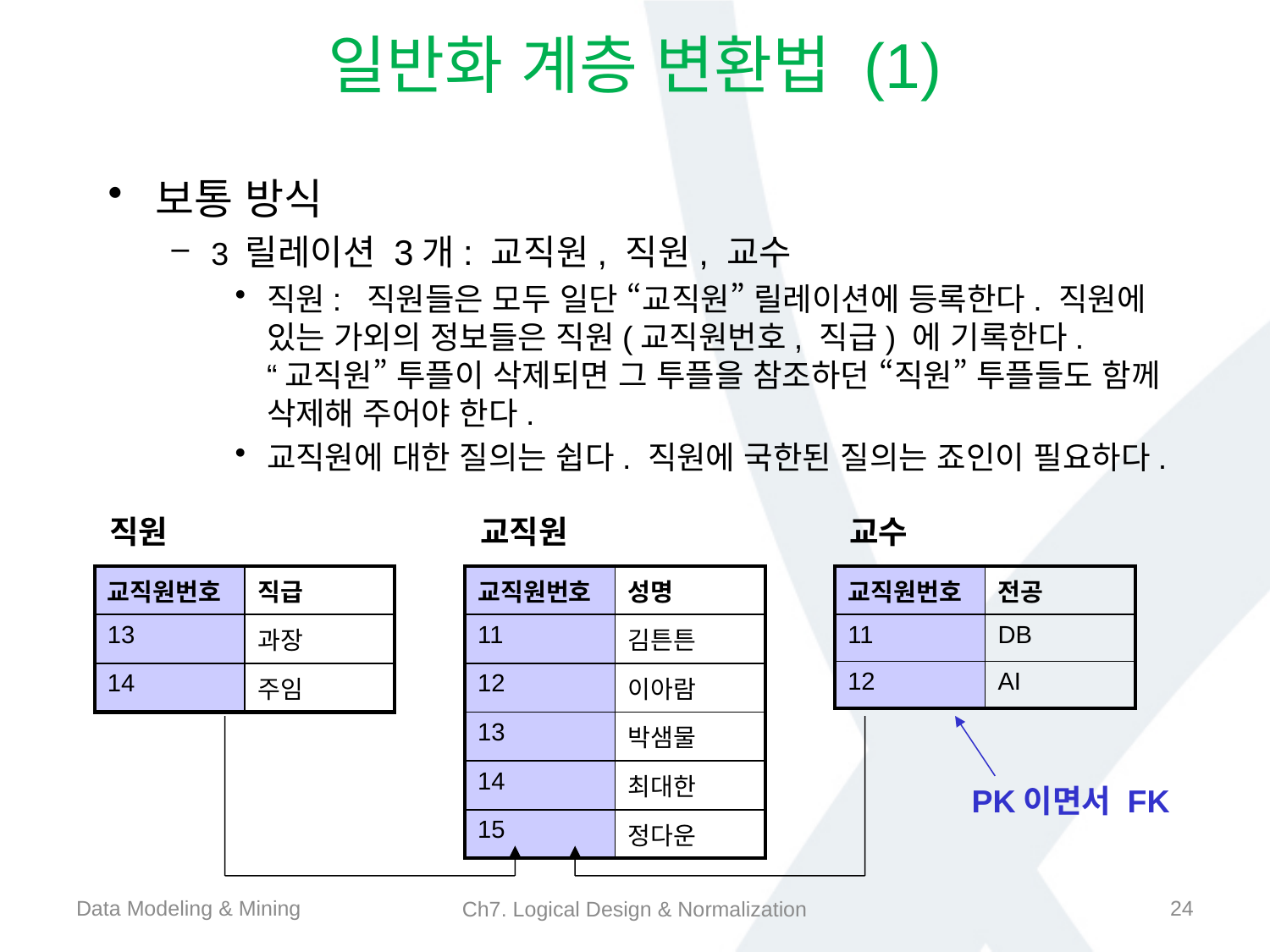

# 일반화 계층 변환법 (1)
보통 방식
3 릴레이션 3개: 교직원, 직원, 교수
직원:  직원들은 모두 일단 “교직원” 릴레이션에 등록한다. 직원에 있는 가외의 정보들은 직원(교직원번호, 직급) 에 기록한다.
“교직원” 투플이 삭제되면 그 투플을 참조하던 “직원” 투플들도 함께 삭제해 주어야 한다.
교직원에 대한 질의는 쉽다. 직원에 국한된 질의는 죠인이 필요하다.
직원
교직원
교수
| 교직원번호 | 직급 |
| --- | --- |
| 13 | 과장 |
| 14 | 주임 |
| 교직원번호 | 성명 |
| --- | --- |
| 11 | 김튼튼 |
| 12 | 이아람 |
| 13 | 박샘물 |
| 14 | 최대한 |
| 15 | 정다운 |
| 교직원번호 | 전공 |
| --- | --- |
| 11 | DB |
| 12 | AI |

PK이면서 FK

Data Modeling & Mining
24
Ch7. Logical Design & Normalization